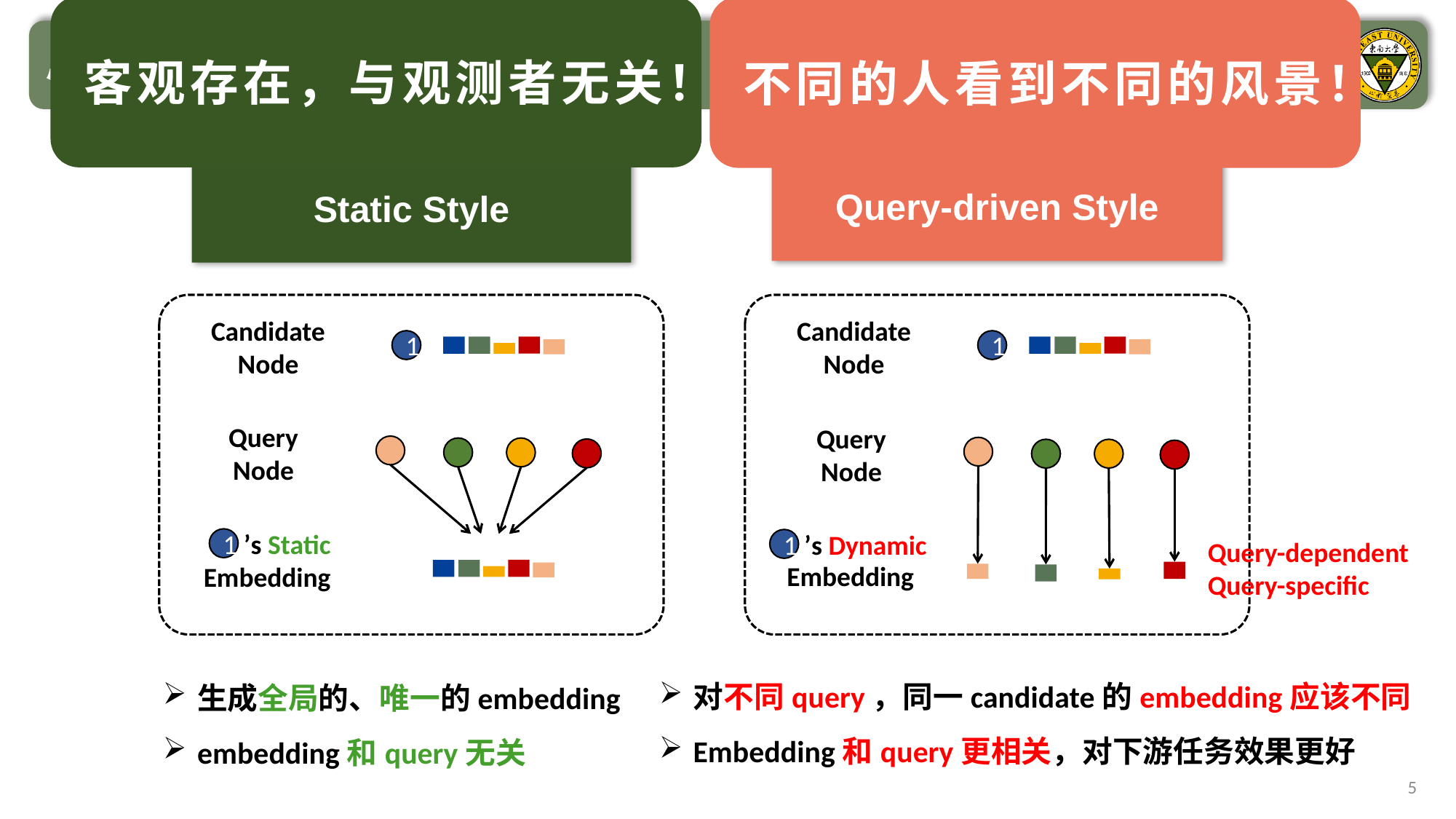

客观存在，与观测者无关！
不同的人看到不同的风景！
总结查询两种风格
Query-driven Style
Static Style

Candidate
Node
1

Query
Node

’s Static
Embedding
1

生成全局的、唯一的embedding
embedding和query无关

Candidate
Node
1

Query
Node

’s Dynamic
1
Embedding

Query-dependent
Query-specific
对不同query，同一candidate的embedding应该不同
Embedding和query更相关，对下游任务效果更好
5